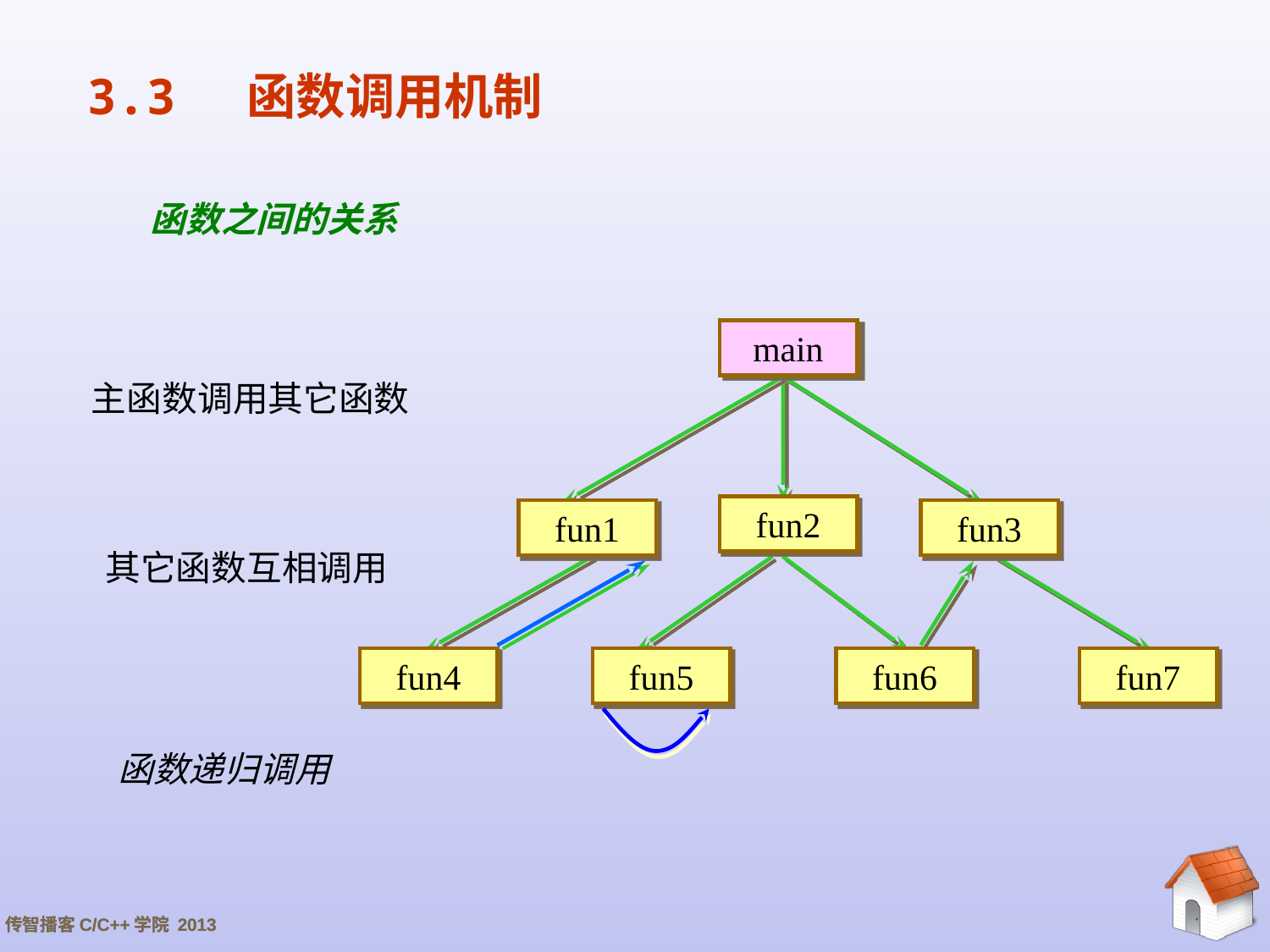

# 3.3  函数调用机制
函数之间的关系
main
fun2
fun1
fun3
fun4
fun5
fun6
fun7
主函数调用其它函数

其它函数互相调用

函数递归调用